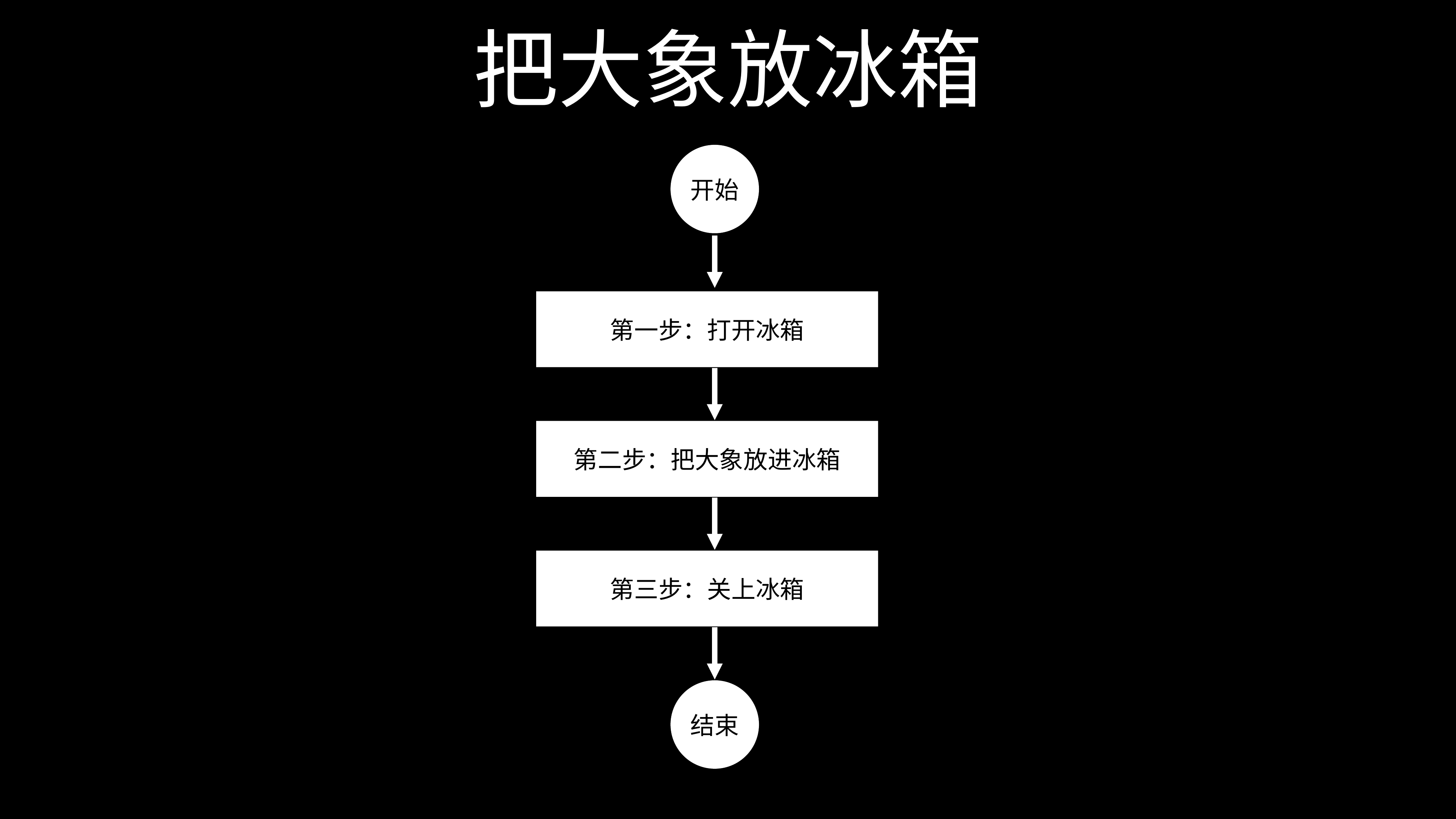

# 把大象放冰箱
开始

第一步：打开冰箱

第二步：把大象放进冰箱

第三步：关上冰箱

结束